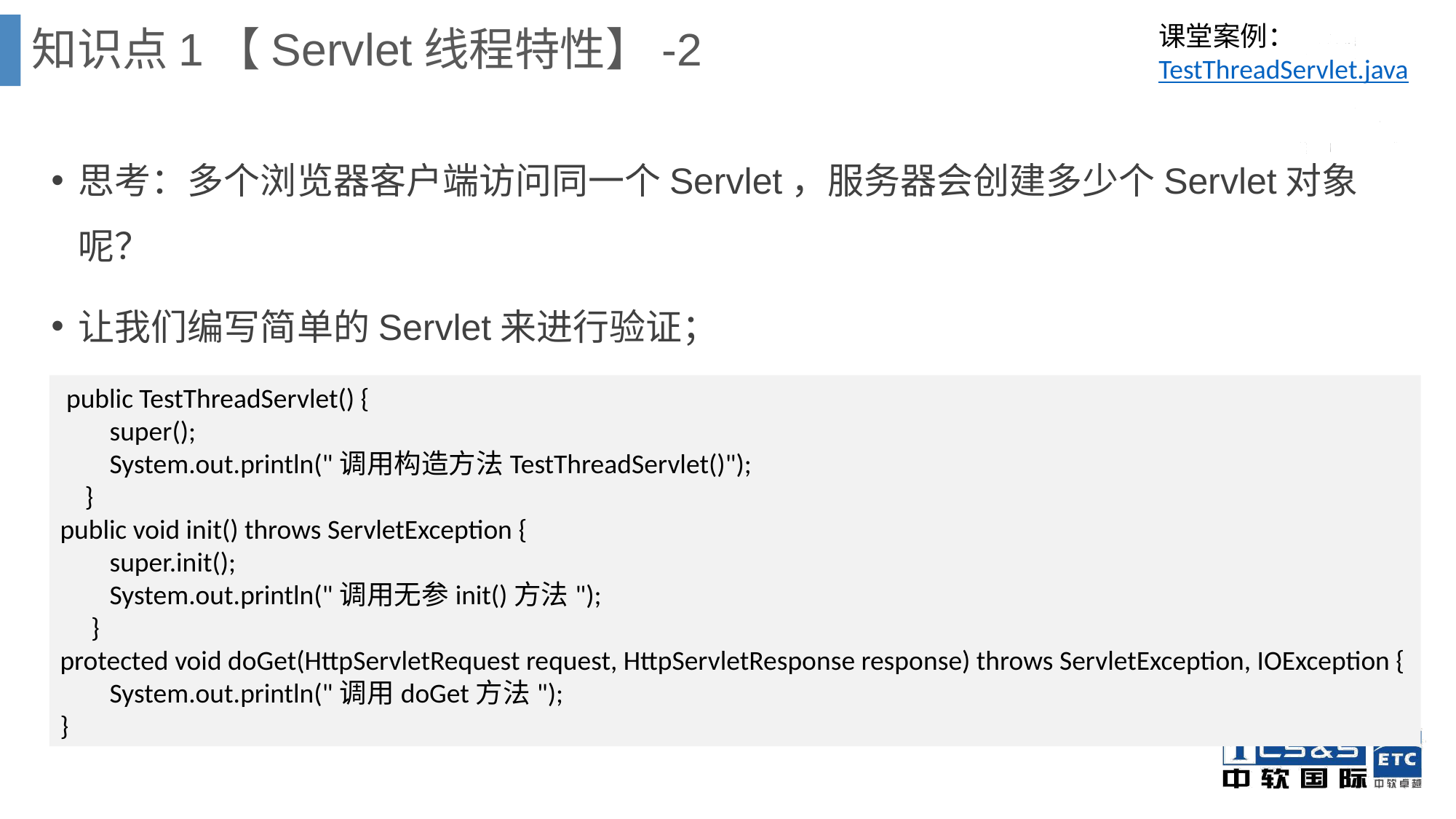

知识点1【Servlet线程特性】-2
课堂案例：TestThreadServlet.java
思考：多个浏览器客户端访问同一个Servlet，服务器会创建多少个Servlet对象呢？
让我们编写简单的Servlet来进行验证；
分别在构造方法、无参init方法、doGet方法中编写打印输出语句：

 public TestThreadServlet() {
        super();
        System.out.println("调用构造方法TestThreadServlet()");
    }
public void init() throws ServletException {
        super.init();
        System.out.println("调用无参init()方法");
     }
protected void doGet(HttpServletRequest request, HttpServletResponse response) throws ServletException, IOException {
        System.out.println("调用doGet方法");
}